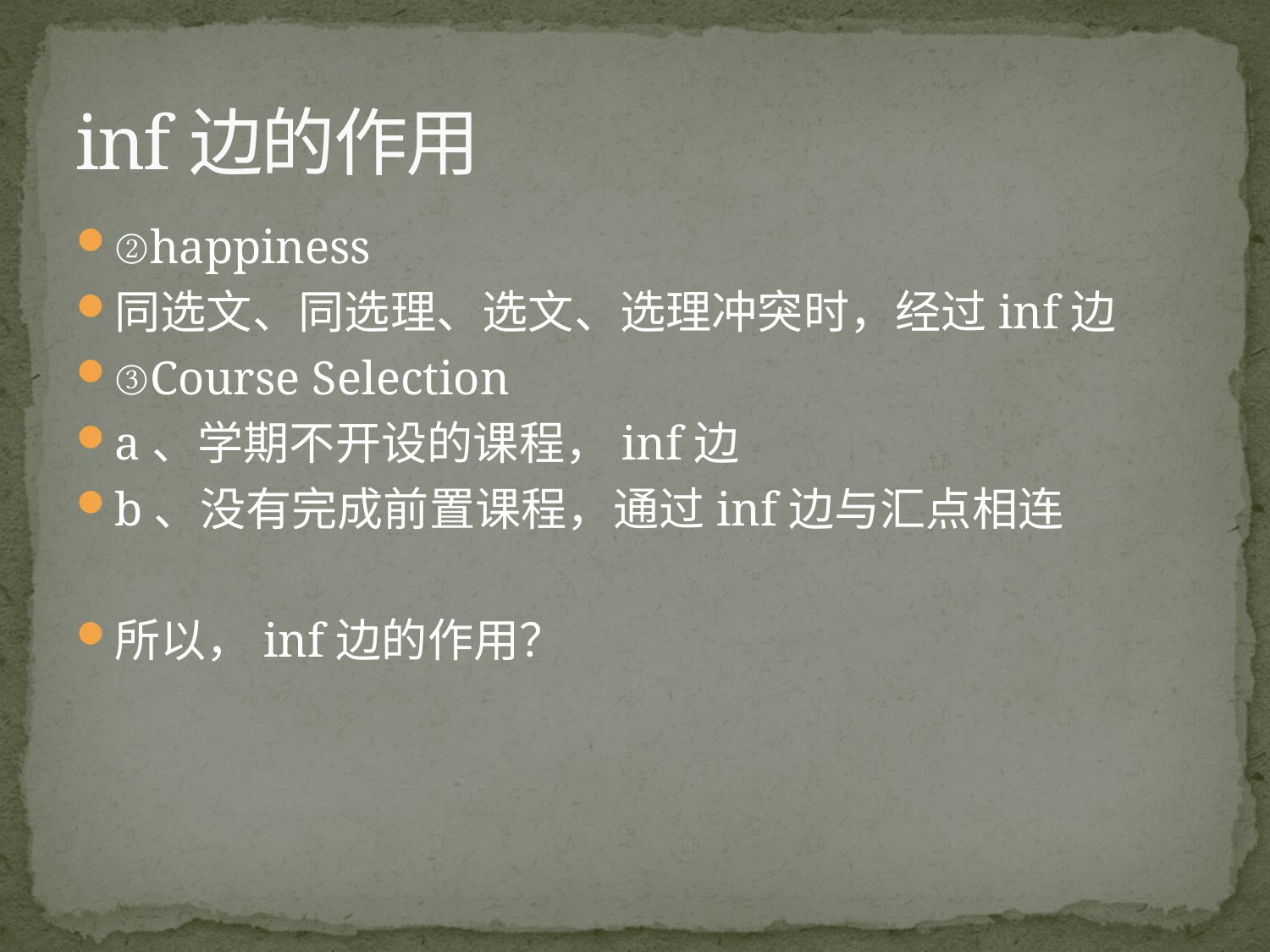

# inf边的作用
②happiness
同选文、同选理、选文、选理冲突时，经过inf边
③Course Selection
a、学期不开设的课程，inf边
b、没有完成前置课程，通过inf边与汇点相连

所以，inf边的作用？